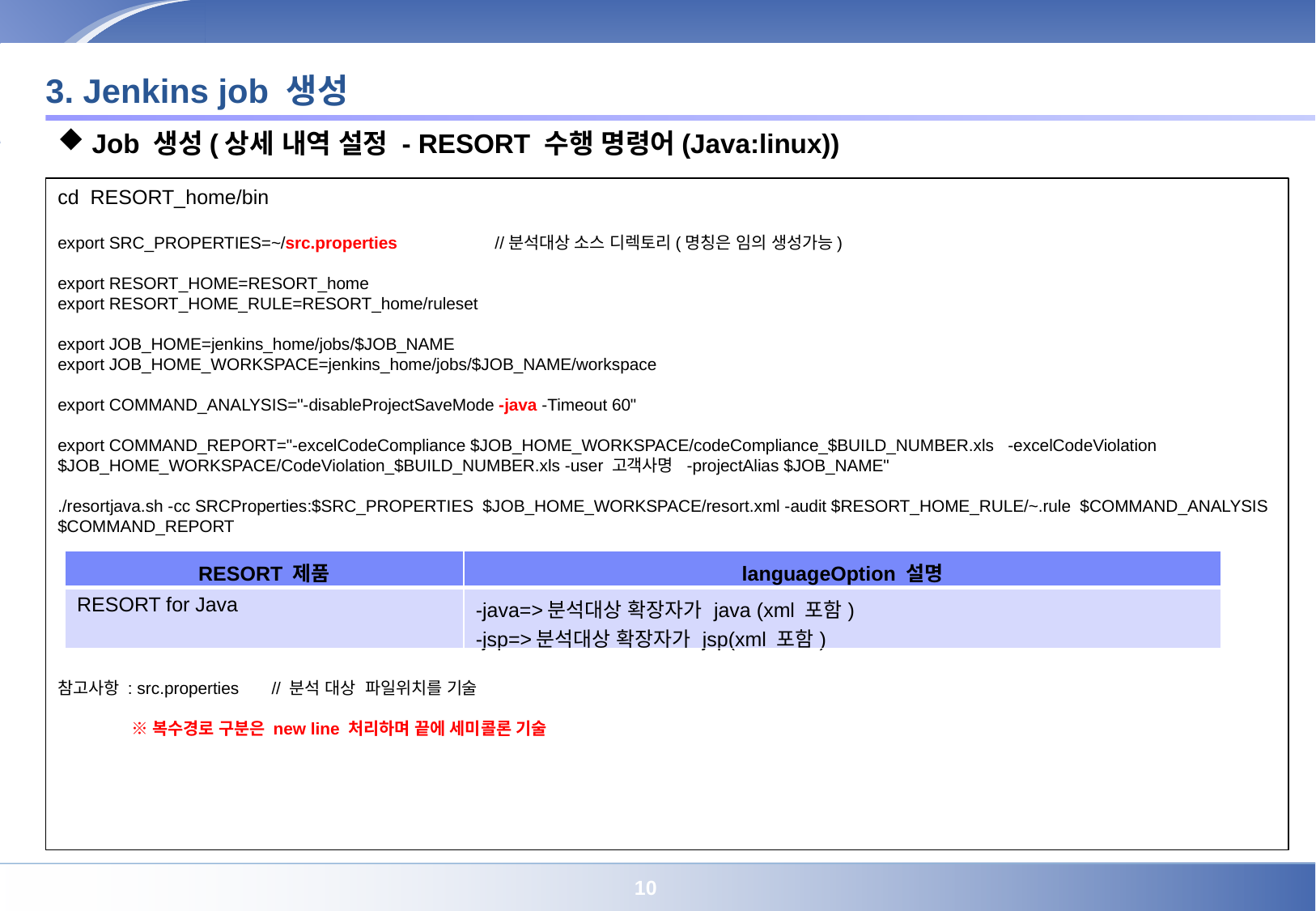

# 3. Jenkins job 생성
 Job 생성(상세 내역 설정 - RESORT 수행 명령어(Java:linux))

cd  RESORT_home/bin

export SRC_PROPERTIES=~/src.properties                     //분석대상 소스 디렉토리(명칭은 임의 생성가능)

export RESORT_HOME=RESORT_home
export RESORT_HOME_RULE=RESORT_home/ruleset

export JOB_HOME=jenkins_home/jobs/$JOB_NAME
export JOB_HOME_WORKSPACE=jenkins_home/jobs/$JOB_NAME/workspace

export COMMAND_ANALYSIS="-disableProjectSaveMode -java -Timeout 60"

export COMMAND_REPORT="-excelCodeCompliance $JOB_HOME_WORKSPACE/codeCompliance_$BUILD_NUMBER.xls   -excelCodeViolation $JOB_HOME_WORKSPACE/CodeViolation_$BUILD_NUMBER.xls -user 고객사명  -projectAlias $JOB_NAME"

./resortjava.sh -cc SRCProperties:$SRC_PROPERTIES  $JOB_HOME_WORKSPACE/resort.xml -audit $RESORT_HOME_RULE/~.rule  $COMMAND_ANALYSIS $COMMAND_REPORT

참고사항 : src.properties       // 분석 대상  파일위치를 기술

           ※복수경로 구분은 new line 처리하며 끝에 세미콜론 기술

| RESORT 제품 | languageOption 설명 |
| --- | --- |
| RESORT for Java | -java=>분석대상 확장자가 java (xml 포함) -jsp=>분석대상 확장자가 jsp(xml 포함) |
10